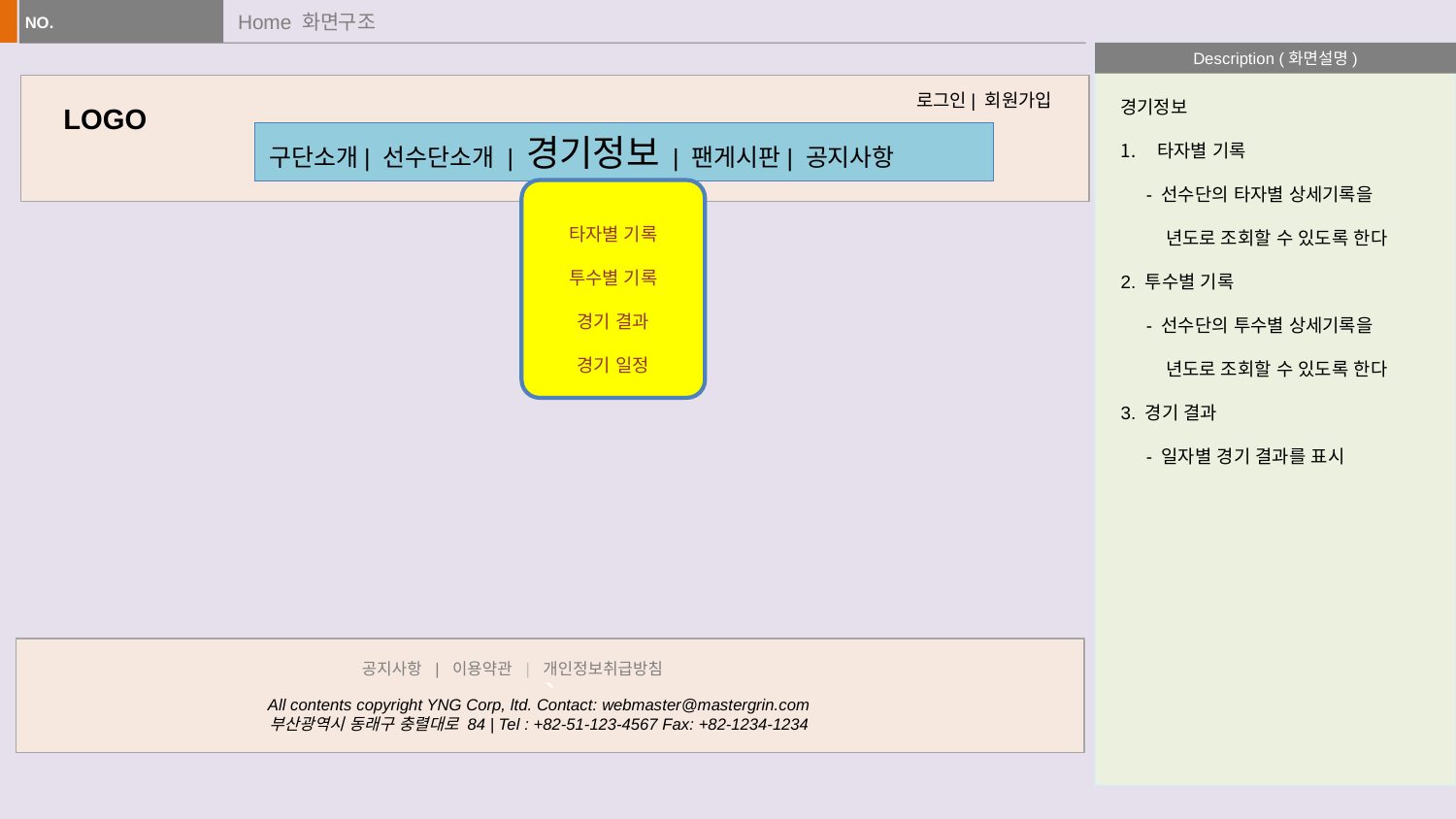

# Home 화면구조

로그인| 회원가입
경기정보

타자별 기록

     - 선수단의 타자별 상세기록을

        년도로 조회할 수 있도록 한다

2. 투수별 기록

     - 선수단의 투수별 상세기록을

        년도로 조회할 수 있도록 한다

3. 경기 결과

     - 일자별 경기 결과를 표시
LOGO
구단소개| 선수단소개 | 경기정보 | 팬게시판| 공지사항

타자별 기록

투수별 기록

경기 결과

경기 일정
`
공지사항  |  이용약관  |  개인정보취급방침
All contents copyright YNG Corp, ltd. Contact: webmaster@mastergrin.com
부산광역시 동래구 충렬대로 84 | Tel : +82-51-123-4567 Fax: +82-1234-1234